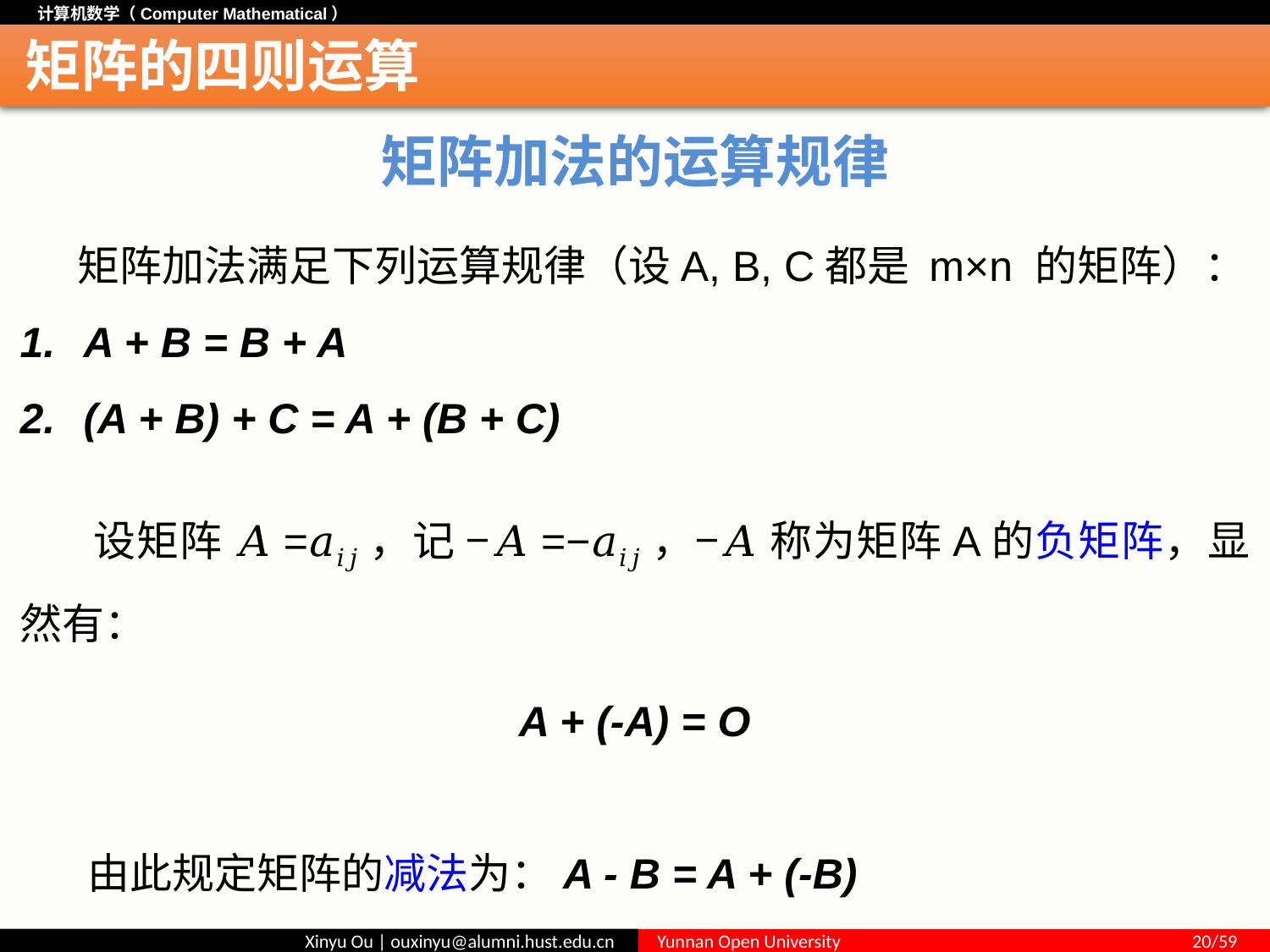

# 矩阵的四则运算
矩阵加法的运算规律
     矩阵加法满足下列运算规律（设A, B, C都是 m×n 的矩阵）：
A + B = B + A
(A + B) + C = A + (B + C)
      设矩阵 𝐴=𝑎𝑖𝑗，记 −𝐴=−𝑎𝑖𝑗，−𝐴 称为矩阵A的负矩阵，显然有：
A + (-A) = O

      由此规定矩阵的减法为：A - B = A + (-B)